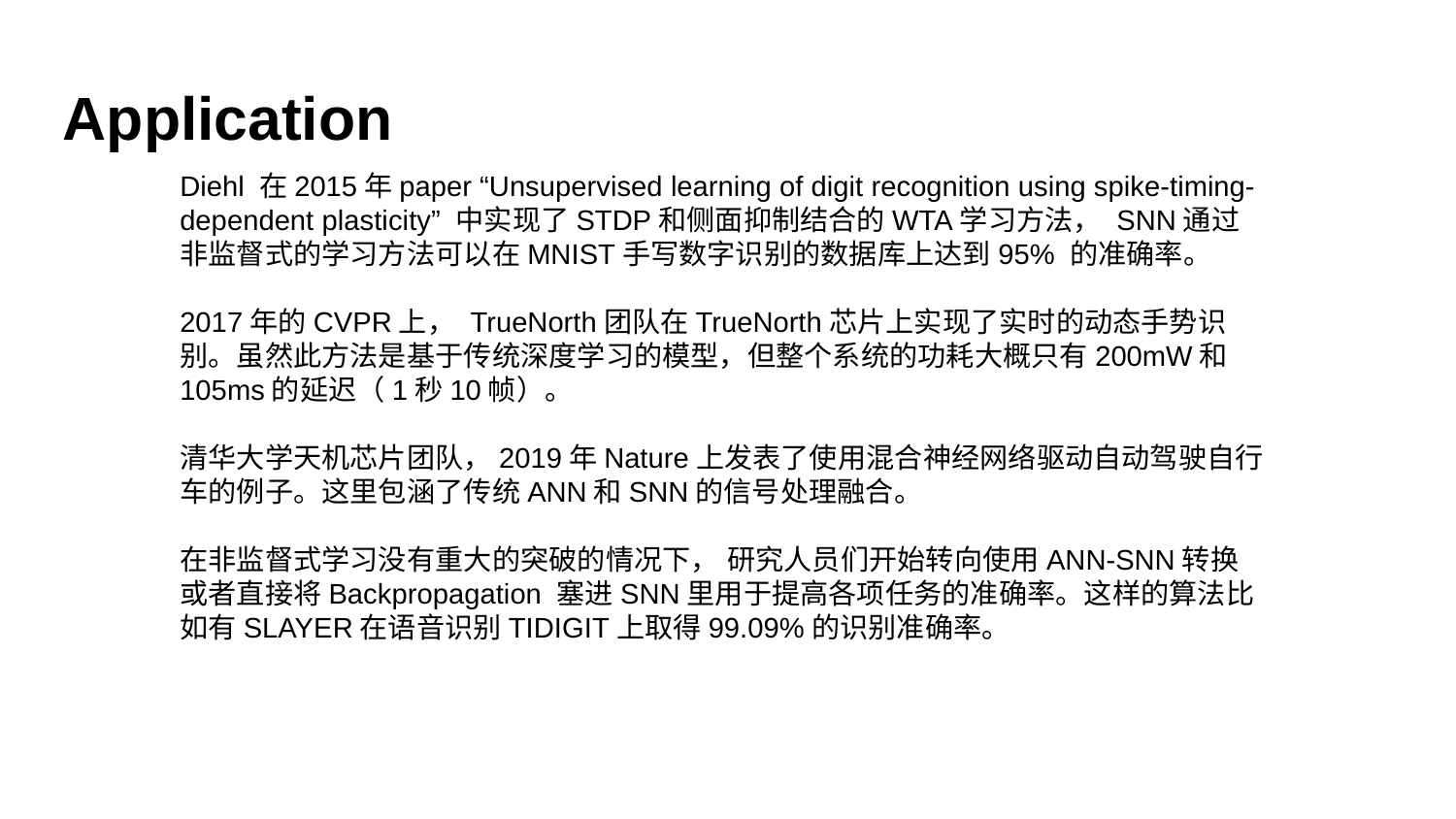

# Application
Diehl 在2015年paper “Unsupervised learning of digit recognition using spike-timing-dependent plasticity” 中实现了STDP和侧面抑制结合的WTA学习方法， SNN通过非监督式的学习方法可以在MNIST手写数字识别的数据库上达到95% 的准确率。

2017年的CVPR上， TrueNorth团队在TrueNorth芯片上实现了实时的动态手势识别。虽然此方法是基于传统深度学习的模型，但整个系统的功耗大概只有200mW和105ms的延迟（1秒10帧）。

清华大学天机芯片团队，2019年Nature上发表了使用混合神经网络驱动自动驾驶自行车的例子。这里包涵了传统ANN和SNN的信号处理融合。
在非监督式学习没有重大的突破的情况下， 研究人员们开始转向使用ANN-SNN转换或者直接将Backpropagation 塞进SNN里用于提高各项任务的准确率。这样的算法比如有SLAYER在语音识别TIDIGIT上取得99.09%的识别准确率。